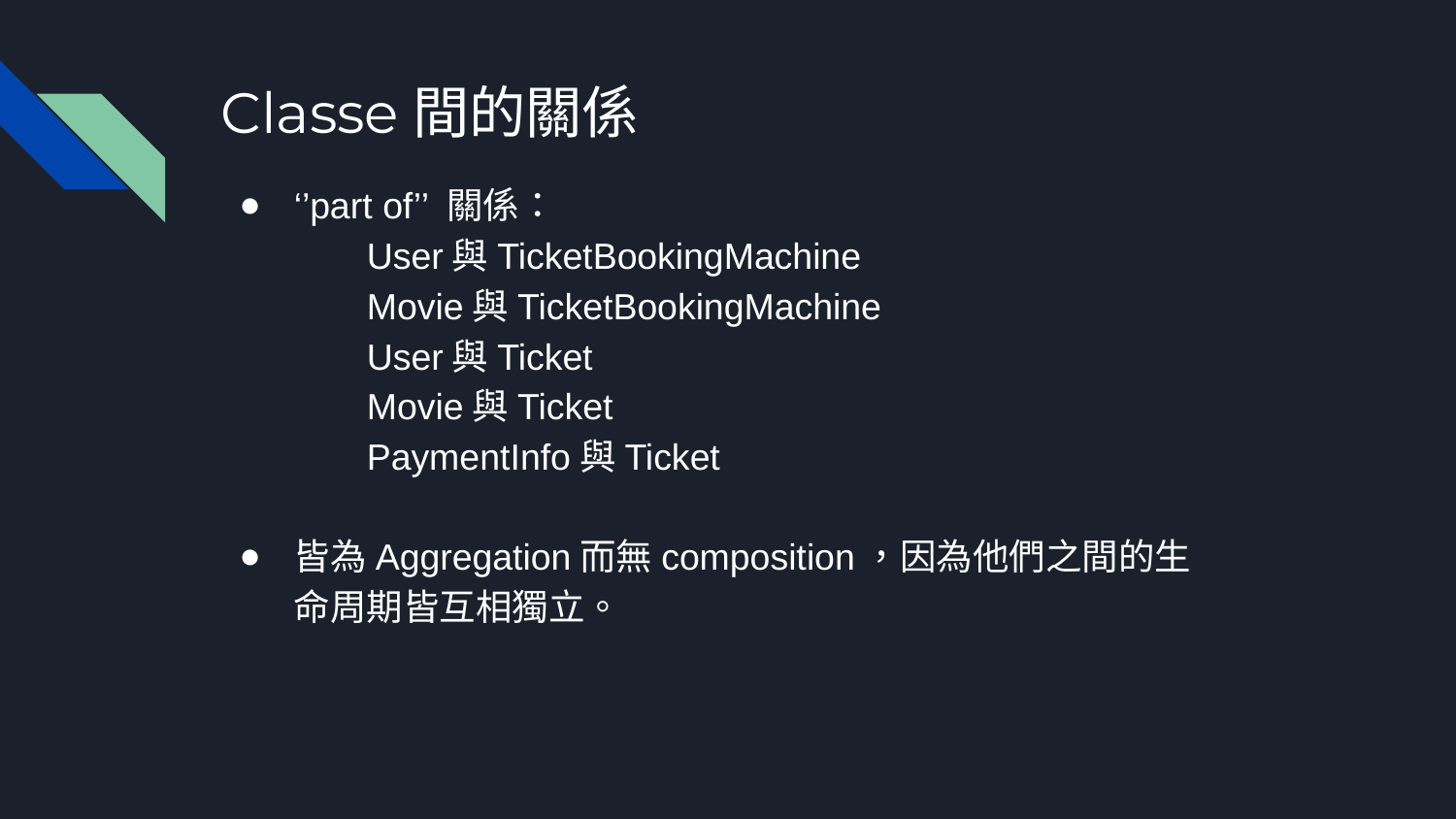

# Classe間的關係
‘’part of’’ 關係：
User與TicketBookingMachine
Movie與TicketBookingMachine
User與Ticket
Movie與Ticket
PaymentInfo與Ticket

皆為Aggregation而無composition，因為他們之間的生命周期皆互相獨立。